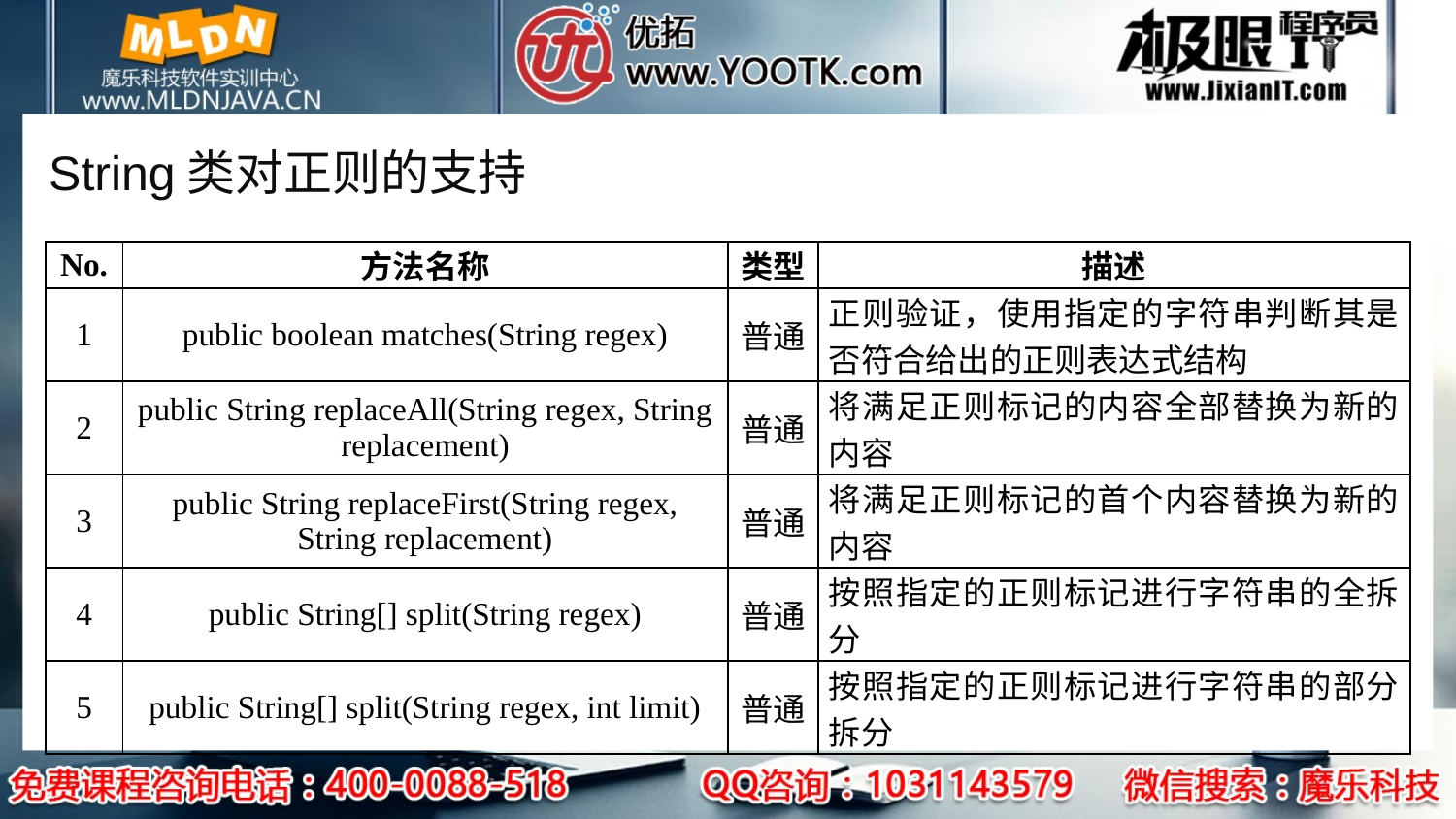

# String类对正则的支持
| No. | 方法名称 | 类型 | 描述 |
| --- | --- | --- | --- |
| 1 | public boolean matches(String regex) | 普通 | 正则验证，使用指定的字符串判断其是否符合给出的正则表达式结构 |
| 2 | public String replaceAll(String regex, String replacement) | 普通 | 将满足正则标记的内容全部替换为新的内容 |
| 3 | public String replaceFirst(String regex, String replacement) | 普通 | 将满足正则标记的首个内容替换为新的内容 |
| 4 | public String[] split(String regex) | 普通 | 按照指定的正则标记进行字符串的全拆分 |
| 5 | public String[] split(String regex, int limit) | 普通 | 按照指定的正则标记进行字符串的部分拆分 |